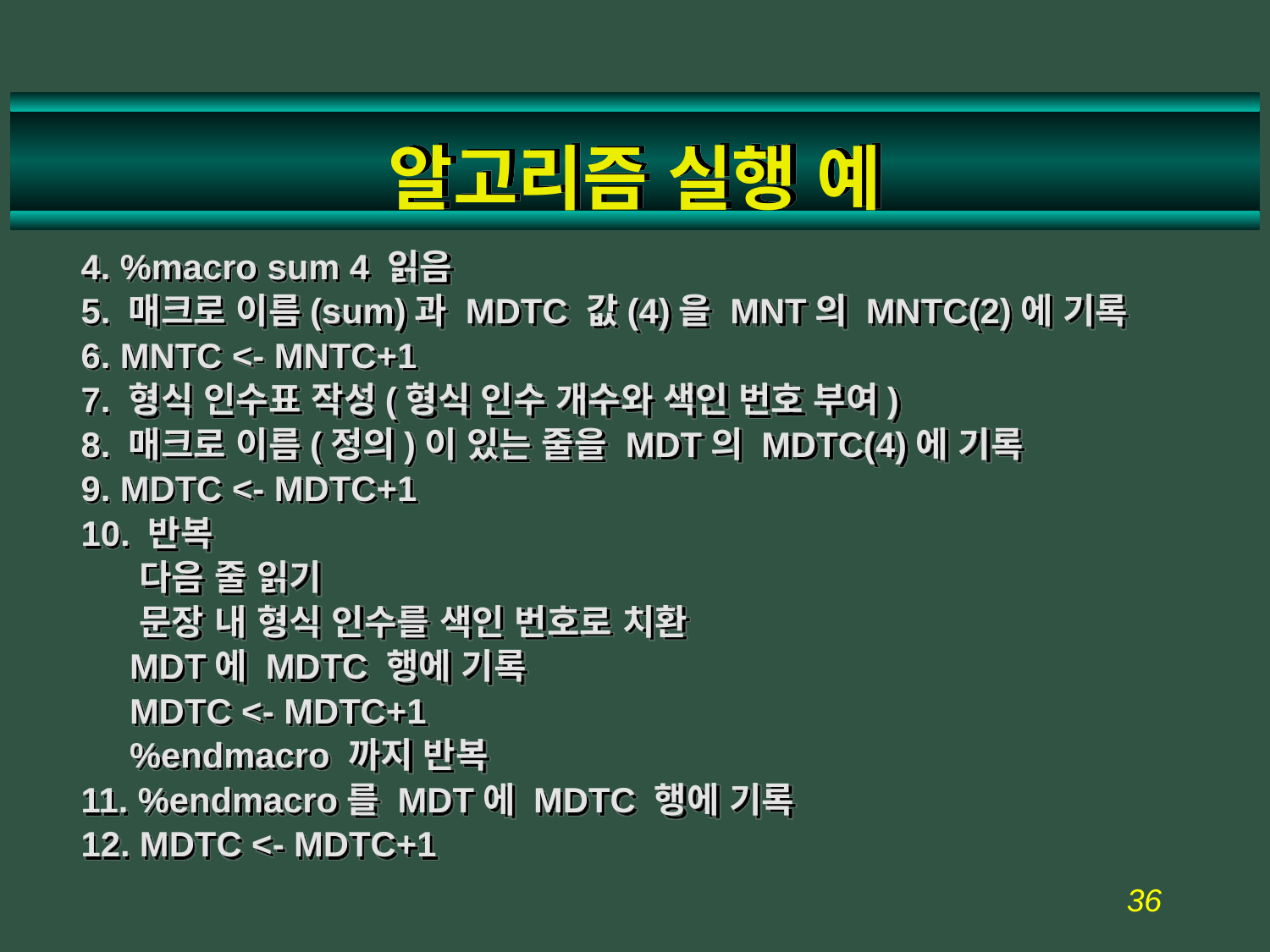

# 알고리즘 실행 예
4. %macro sum 4 읽음
5. 매크로 이름(sum)과 MDTC 값(4)을 MNT의 MNTC(2)에 기록
6. MNTC <- MNTC+1
7. 형식 인수표 작성(형식 인수 개수와 색인 번호 부여)
8. 매크로 이름(정의)이 있는 줄을 MDT의 MDTC(4)에 기록
9. MDTC <- MDTC+1
10. 반복
     다음 줄 읽기
     문장 내 형식 인수를 색인 번호로 치환
     MDT에 MDTC 행에 기록
     MDTC <- MDTC+1
     %endmacro 까지 반복
11. %endmacro를 MDT에 MDTC 행에 기록
12. MDTC <- MDTC+1
36